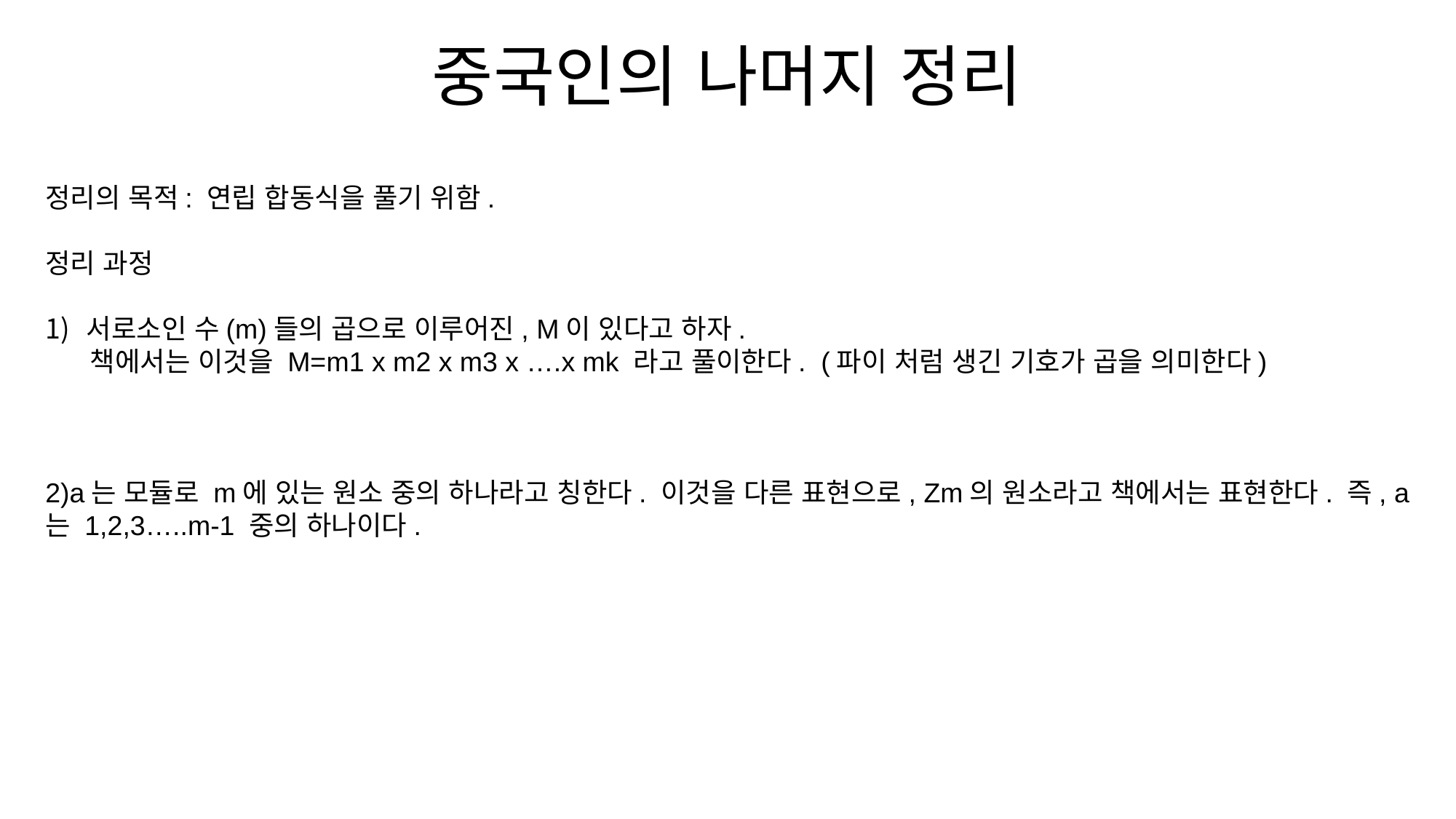

# 중국인의 나머지 정리
정리의 목적: 연립 합동식을 풀기 위함.

정리 과정

서로소인 수(m)들의 곱으로 이루어진, M이 있다고 하자.
     책에서는 이것을 M=m1 x m2 x m3 x ….x mk 라고 풀이한다.  (파이 처럼 생긴 기호가 곱을 의미한다)

2)a는 모듈로 m에 있는 원소 중의 하나라고 칭한다. 이것을 다른 표현으로, Zm의 원소라고 책에서는 표현한다. 즉, a는 1,2,3…..m-1 중의 하나이다.